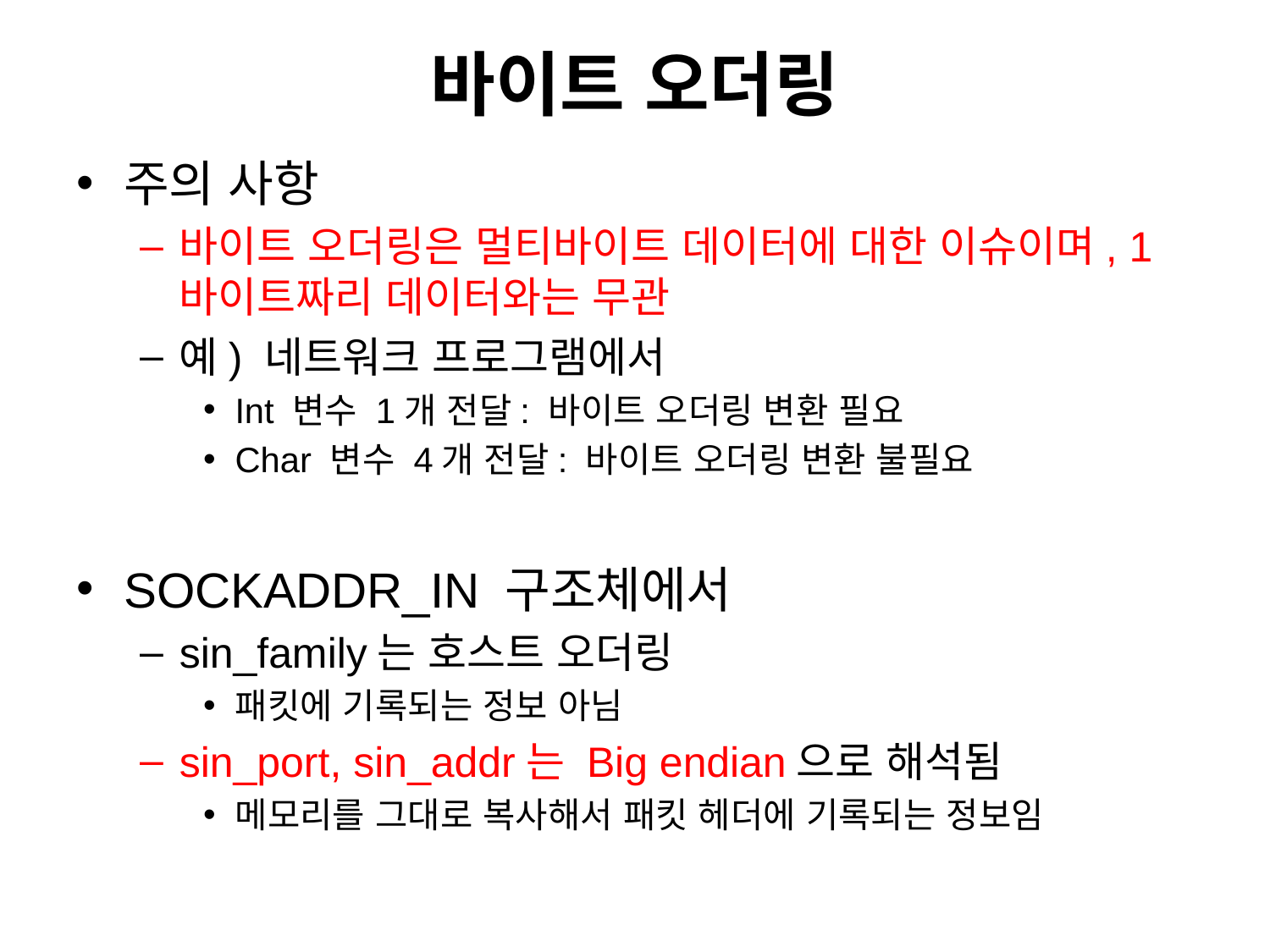

# 바이트 오더링
주의 사항
바이트 오더링은 멀티바이트 데이터에 대한 이슈이며, 1 바이트짜리 데이터와는 무관
예) 네트워크 프로그램에서
Int 변수 1개 전달: 바이트 오더링 변환 필요
Char 변수 4개 전달: 바이트 오더링 변환 불필요

SOCKADDR_IN 구조체에서
sin_family는 호스트 오더링
패킷에 기록되는 정보 아님
sin_port, sin_addr는 Big endian으로 해석됨
메모리를 그대로 복사해서 패킷 헤더에 기록되는 정보임